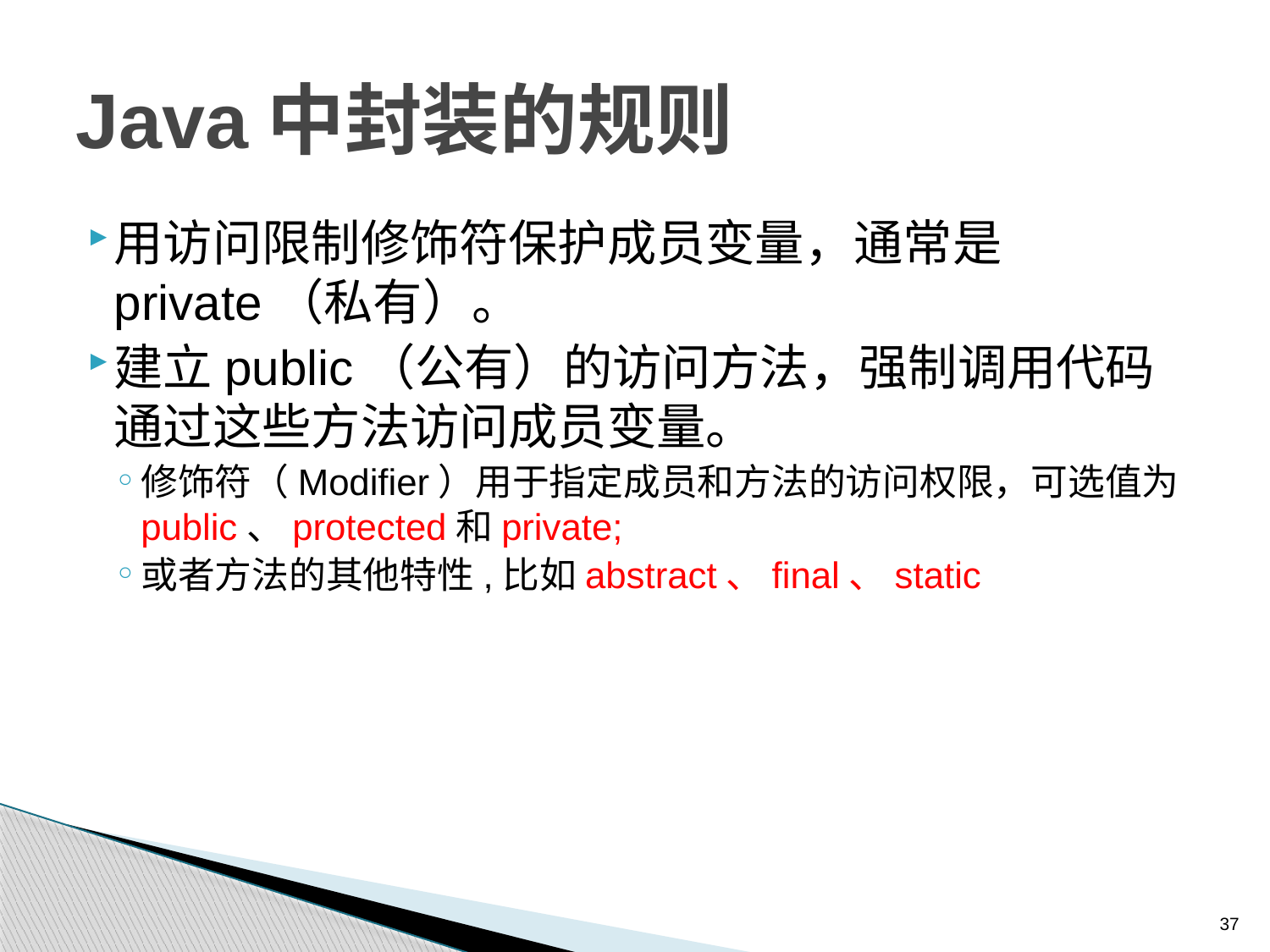

# Java中封装的规则
用访问限制修饰符保护成员变量，通常是private（私有）。
建立public（公有）的访问方法，强制调用代码通过这些方法访问成员变量。
修饰符（Modifier）用于指定成员和方法的访问权限，可选值为public、protected和private;
或者方法的其他特性,比如abstract、final、static

37